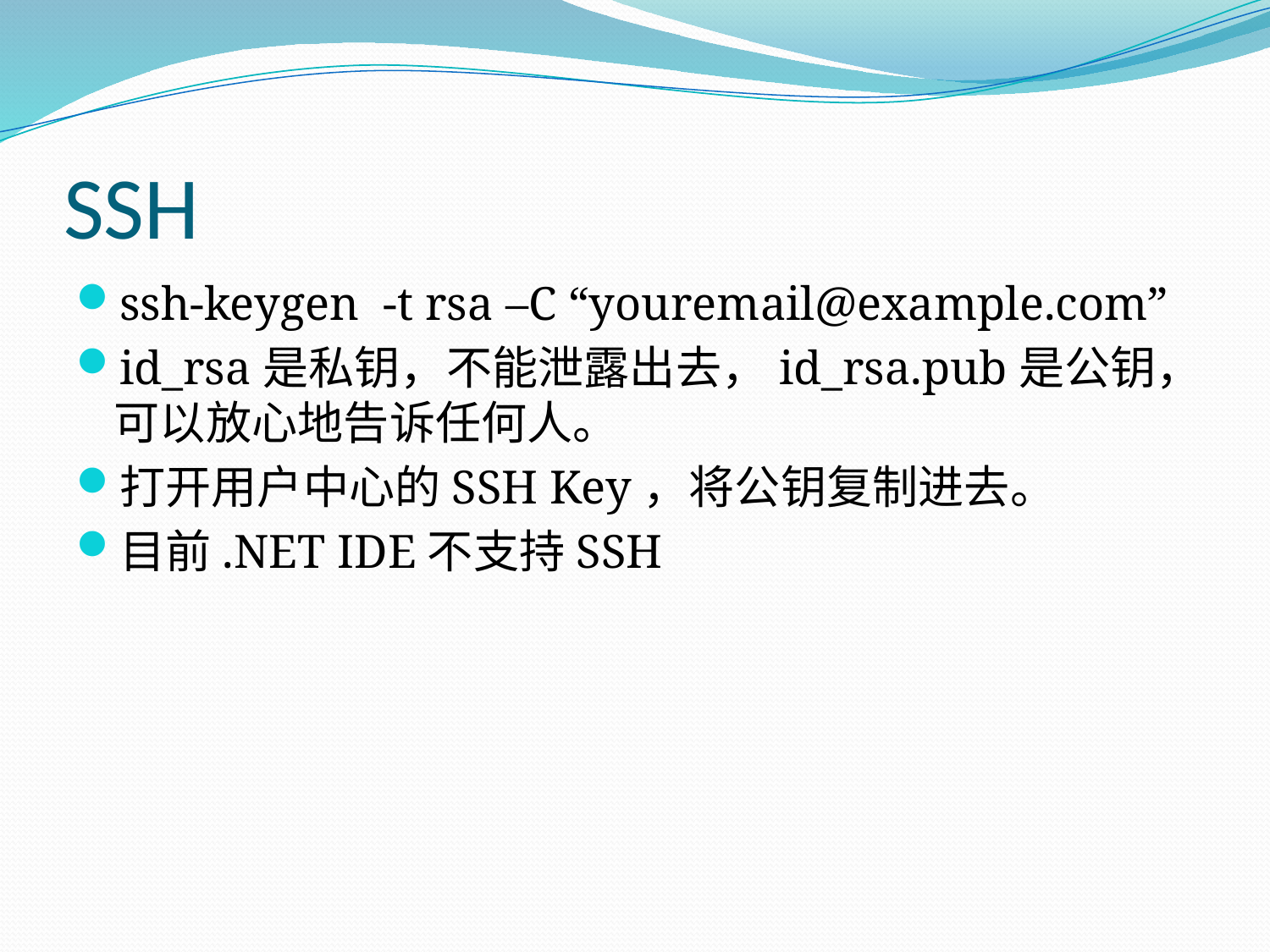

# SSH
ssh-keygen  -t rsa –C “youremail@example.com”
id_rsa是私钥，不能泄露出去，id_rsa.pub是公钥，可以放心地告诉任何人。
打开用户中心的SSH Key，将公钥复制进去。
目前.NET IDE不支持SSH